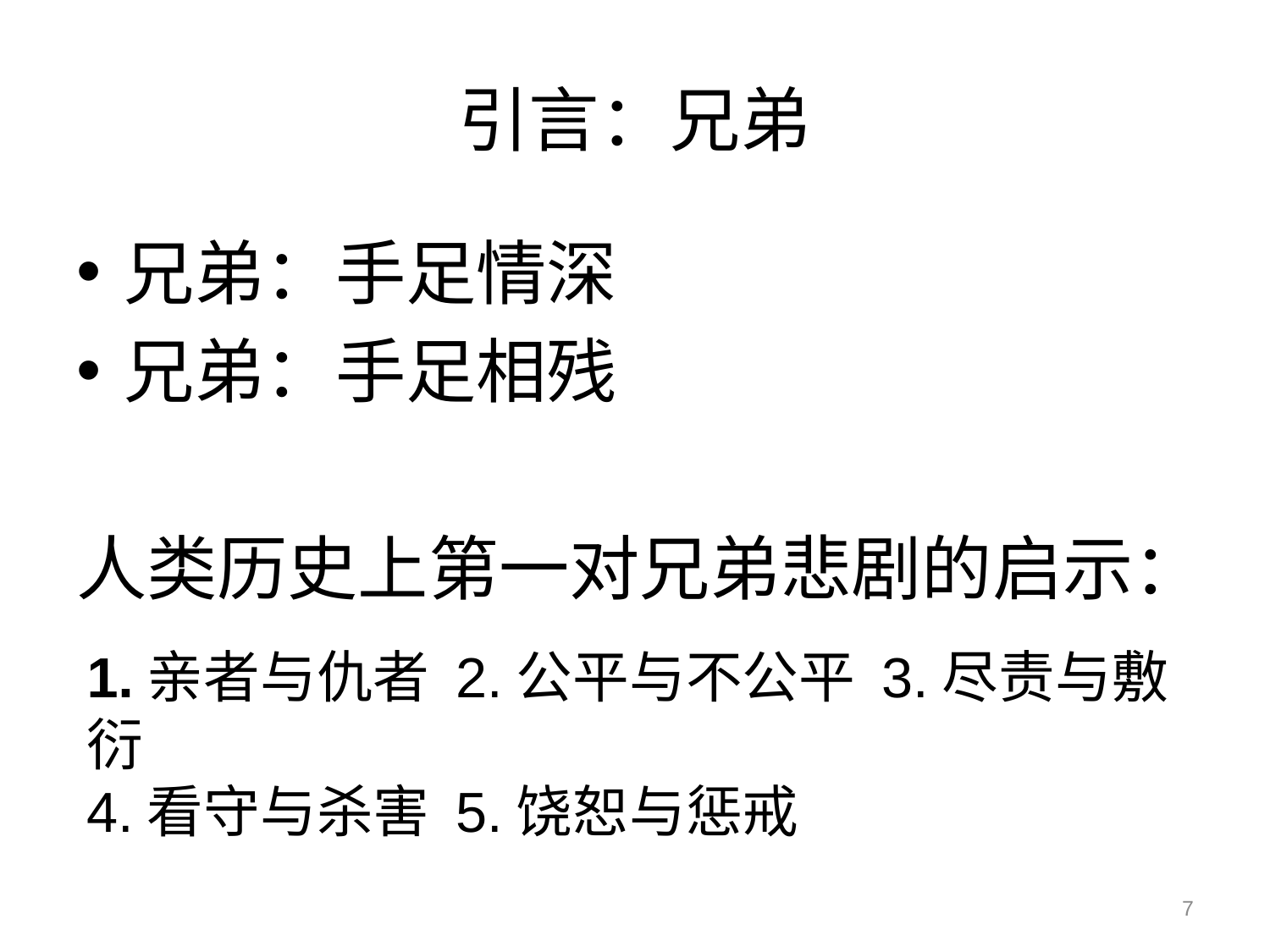

# 引言：兄弟
兄弟：手足情深
兄弟：手足相残

人类历史上第一对兄弟悲剧的启示：

1.亲者与仇者 2.公平与不公平 3.尽责与敷衍
4.看守与杀害 5.饶恕与惩戒
7